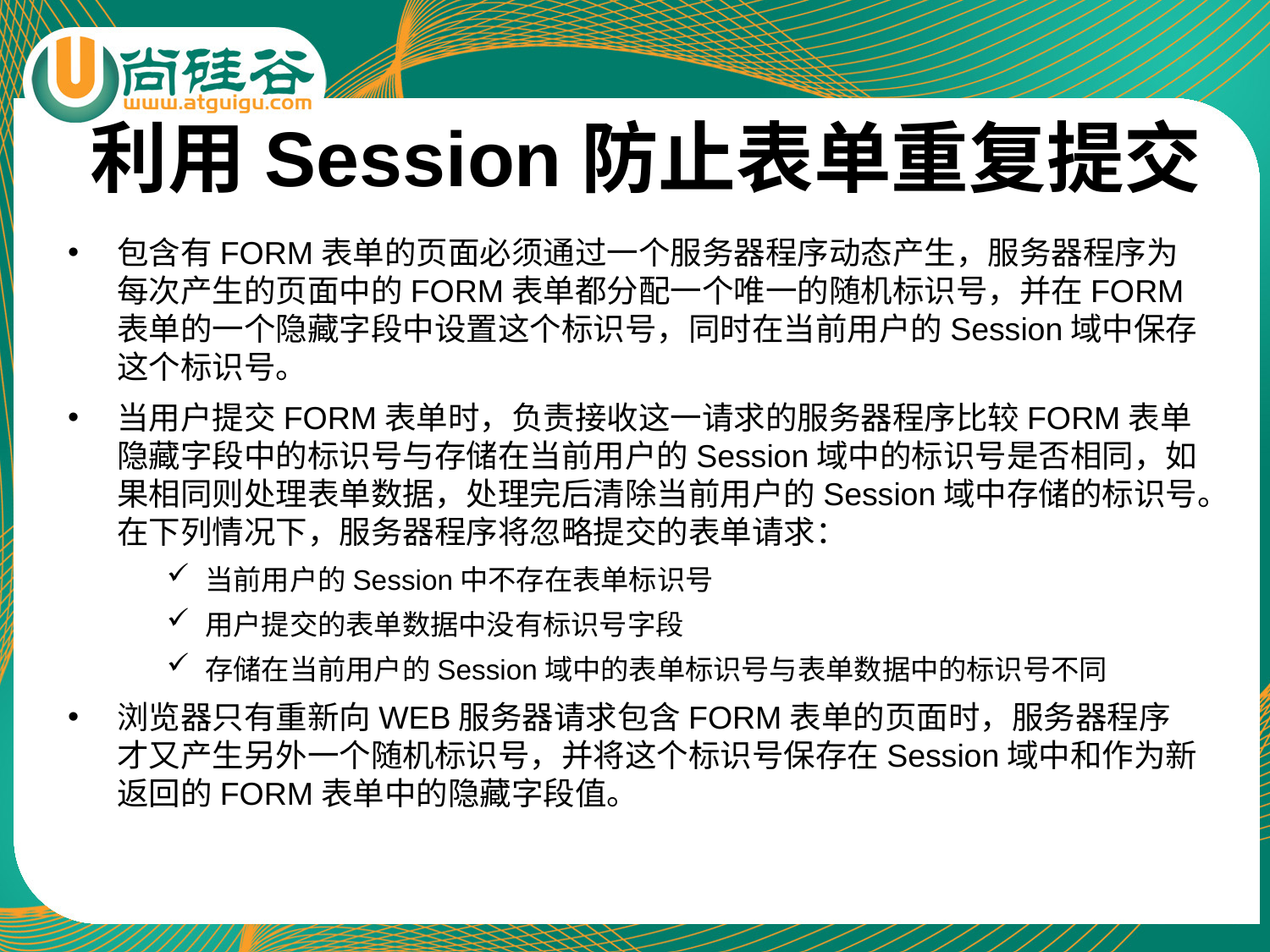

# 利用Session防止表单重复提交
包含有FORM表单的页面必须通过一个服务器程序动态产生，服务器程序为每次产生的页面中的FORM表单都分配一个唯一的随机标识号，并在FORM表单的一个隐藏字段中设置这个标识号，同时在当前用户的Session域中保存这个标识号。
当用户提交FORM表单时，负责接收这一请求的服务器程序比较FORM表单隐藏字段中的标识号与存储在当前用户的Session域中的标识号是否相同，如果相同则处理表单数据，处理完后清除当前用户的Session域中存储的标识号。在下列情况下，服务器程序将忽略提交的表单请求：
当前用户的Session中不存在表单标识号
用户提交的表单数据中没有标识号字段
存储在当前用户的Session域中的表单标识号与表单数据中的标识号不同
浏览器只有重新向WEB服务器请求包含FORM表单的页面时，服务器程序才又产生另外一个随机标识号，并将这个标识号保存在Session域中和作为新返回的FORM表单中的隐藏字段值。